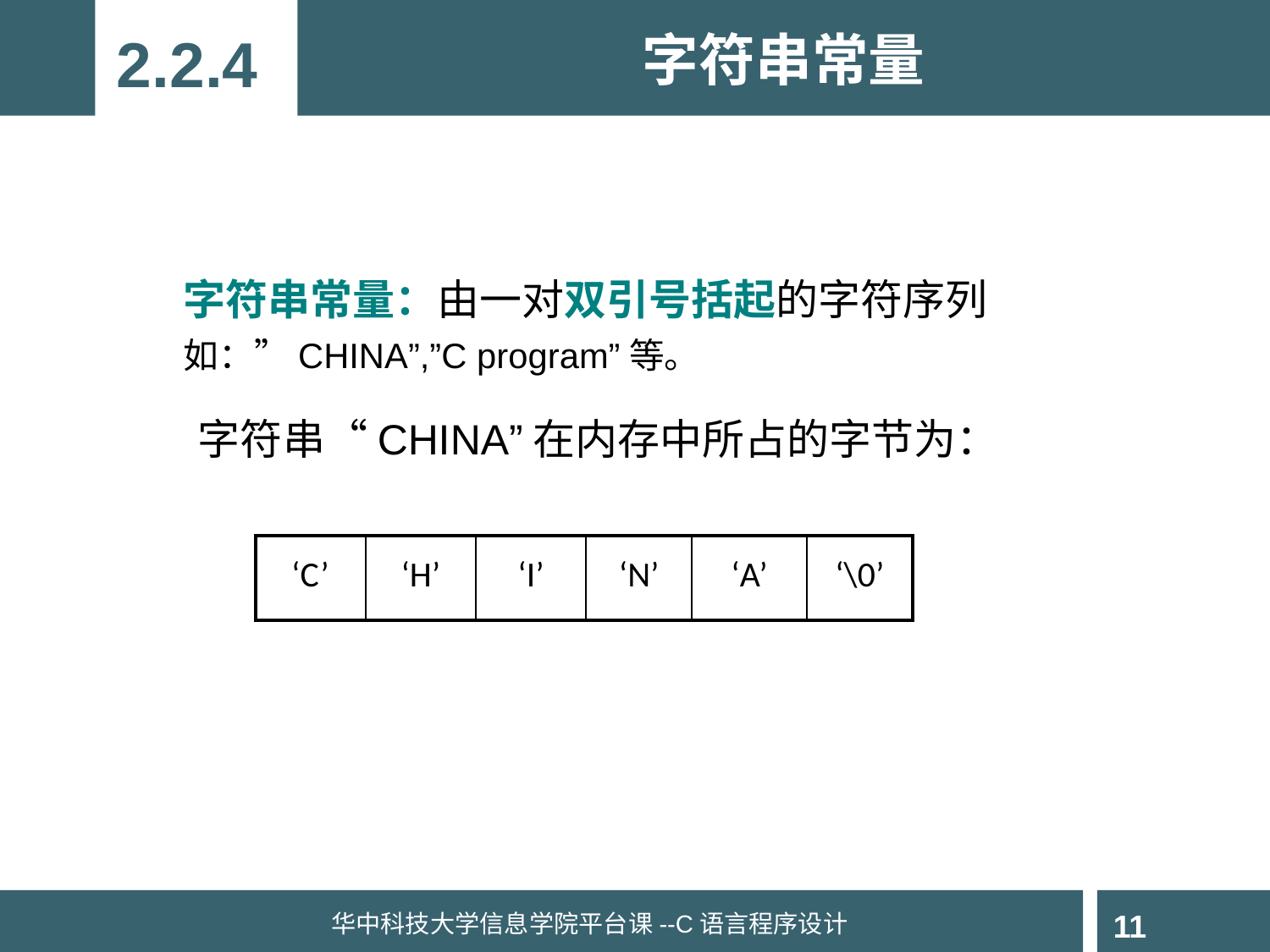

字符串常量
2.2.4

字符串常量：由一对双引号括起的字符序列
如：”CHINA”,”C program”等。

字符串“CHINA”在内存中所占的字节为：
| ‘C’ | ‘H’ | ‘I’ | ‘N’ | ‘A’ | ‘\0’ |
| --- | --- | --- | --- | --- | --- |